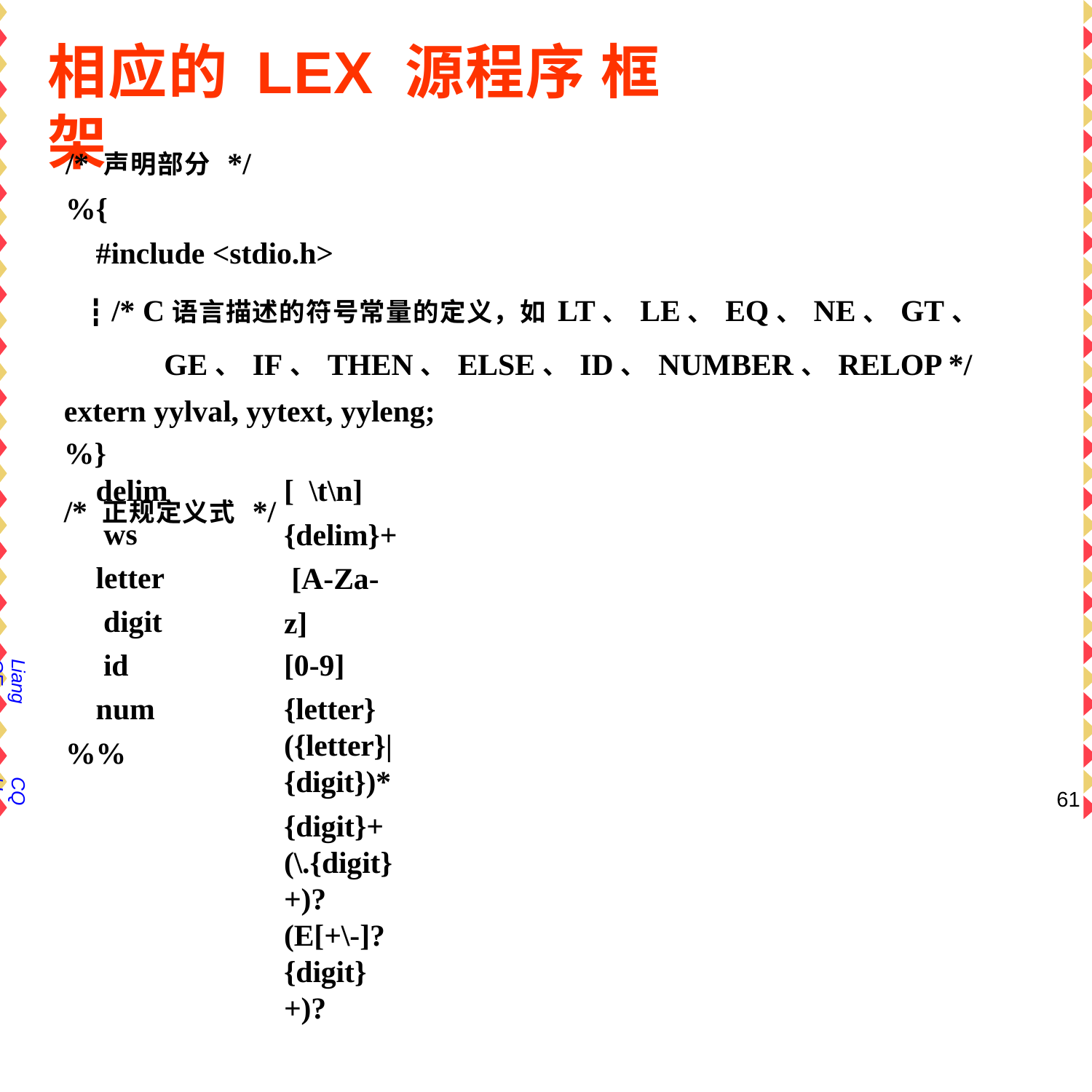

# 相应的 LEX 源程序 框架
/* 声明部分 */
%{
#include <stdio.h>
┇ /* C语言描述的符号常量的定义，如LT、LE、EQ、NE、GT、 GE、IF、THEN、ELSE、ID、NUMBER、RELOP */
extern yylval, yytext, yyleng;
%}
/* 正规定义式 */
delim  ws  letter  digit  id  num
%%
[ \t\n]
{delim}+  [A-Za-z]
[0-9]
{letter}({letter}|{digit})*
{digit}+(\.{digit}+)?(E[+\-]?{digit}+)?
Liang GE
CQU
61